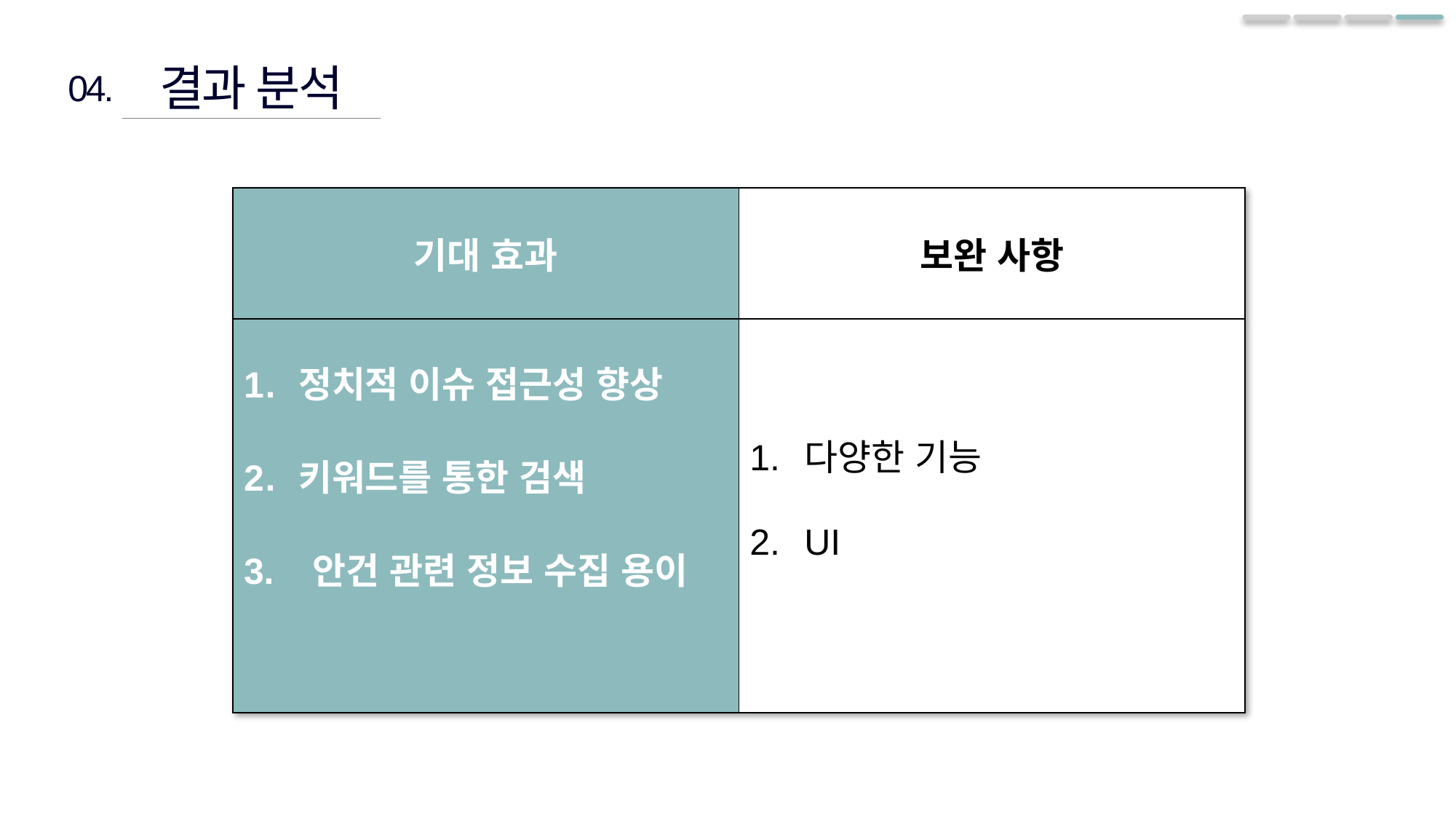

결과 분석
04.
| 기대 효과 | 보완 사항 |
| --- | --- |
| 정치적 이슈 접근성 향상 키워드를 통한 검색 3. 안건 관련 정보 수집 용이 | 다양한 기능 UI |